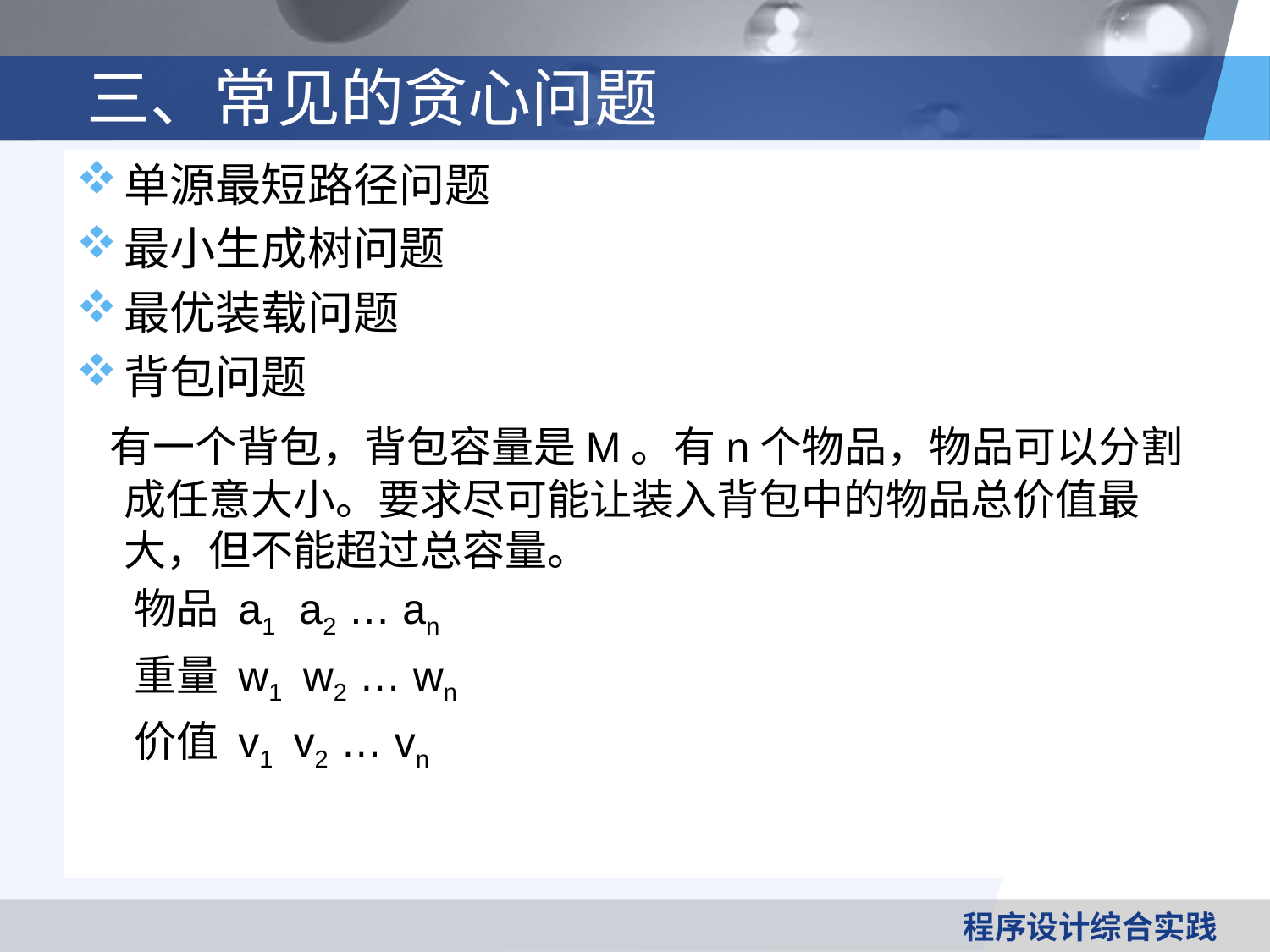

# 三、常见的贪心问题
单源最短路径问题
最小生成树问题
最优装载问题
背包问题
  有一个背包，背包容量是M。有n个物品，物品可以分割成任意大小。要求尽可能让装入背包中的物品总价值最大，但不能超过总容量。
     物品 a1  a2 … an
     重量 w1   w2 … wn
     价值 v1   v2 … vn